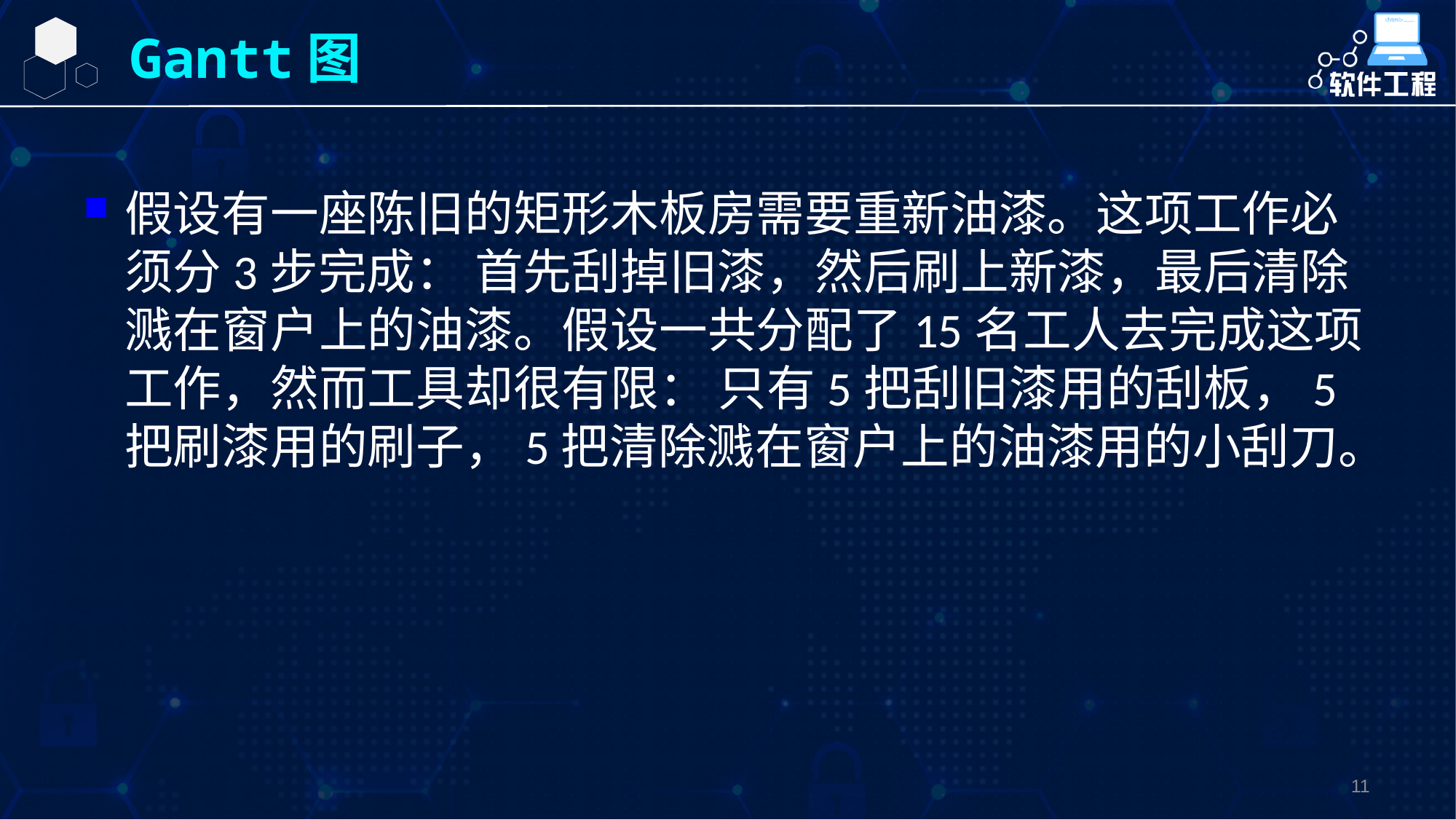

11
Gantt图
假设有一座陈旧的矩形木板房需要重新油漆。这项工作必须分3步完成： 首先刮掉旧漆，然后刷上新漆，最后清除溅在窗户上的油漆。假设一共分配了15名工人去完成这项工作，然而工具却很有限： 只有5把刮旧漆用的刮板，5把刷漆用的刷子，5把清除溅在窗户上的油漆用的小刮刀。